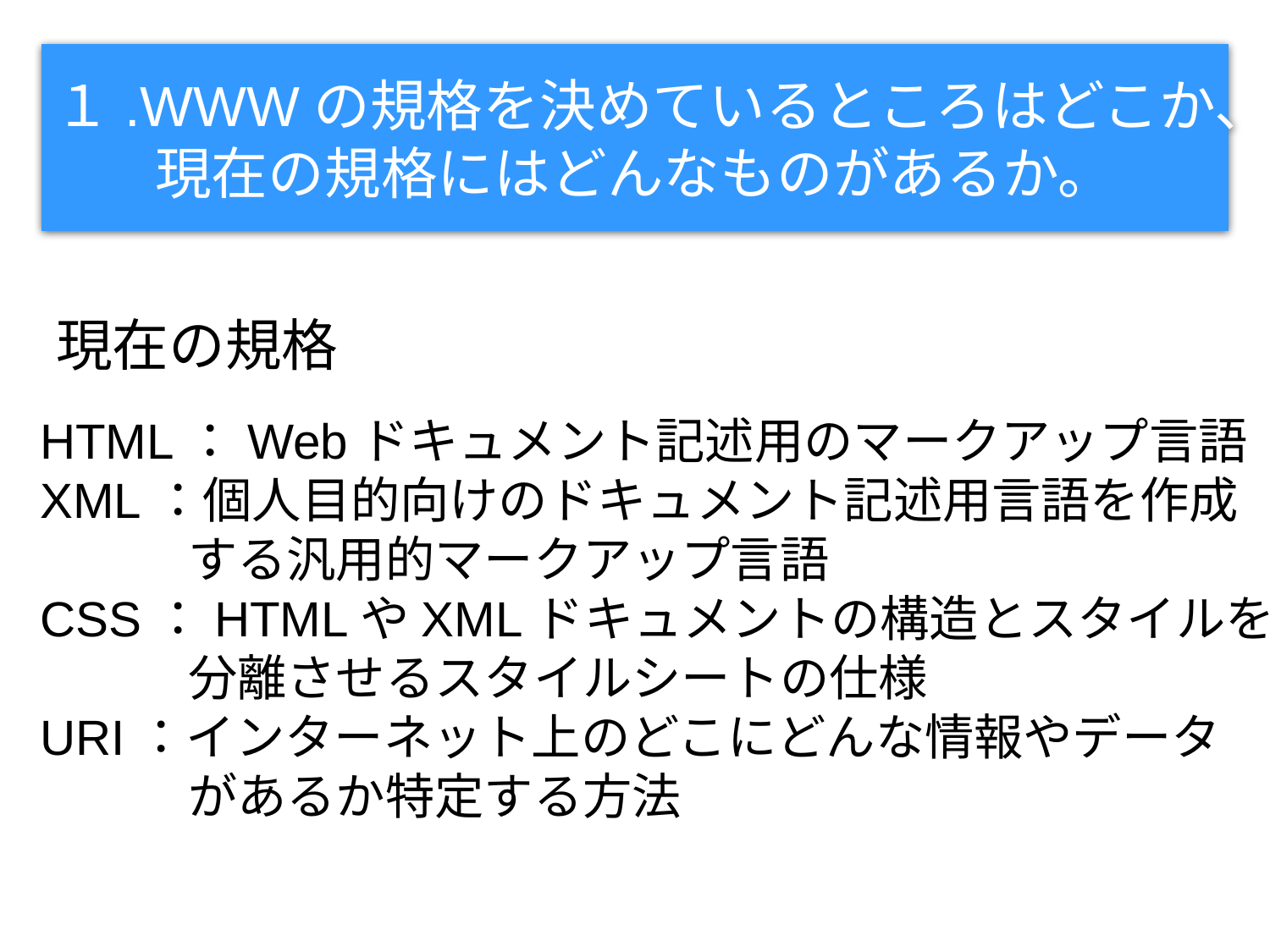

１.WWWの規格を決めているところはどこか、現在の規格にはどんなものがあるか。
現在の規格
HTML：Webドキュメント記述用のマークアップ言語
XML：個人目的向けのドキュメント記述用言語を作成
　　　する汎用的マークアップ言語
CSS：HTMLやXMLドキュメントの構造とスタイルを
　　　分離させるスタイルシートの仕様
URI：インターネット上のどこにどんな情報やデータ
　　　があるか特定する方法